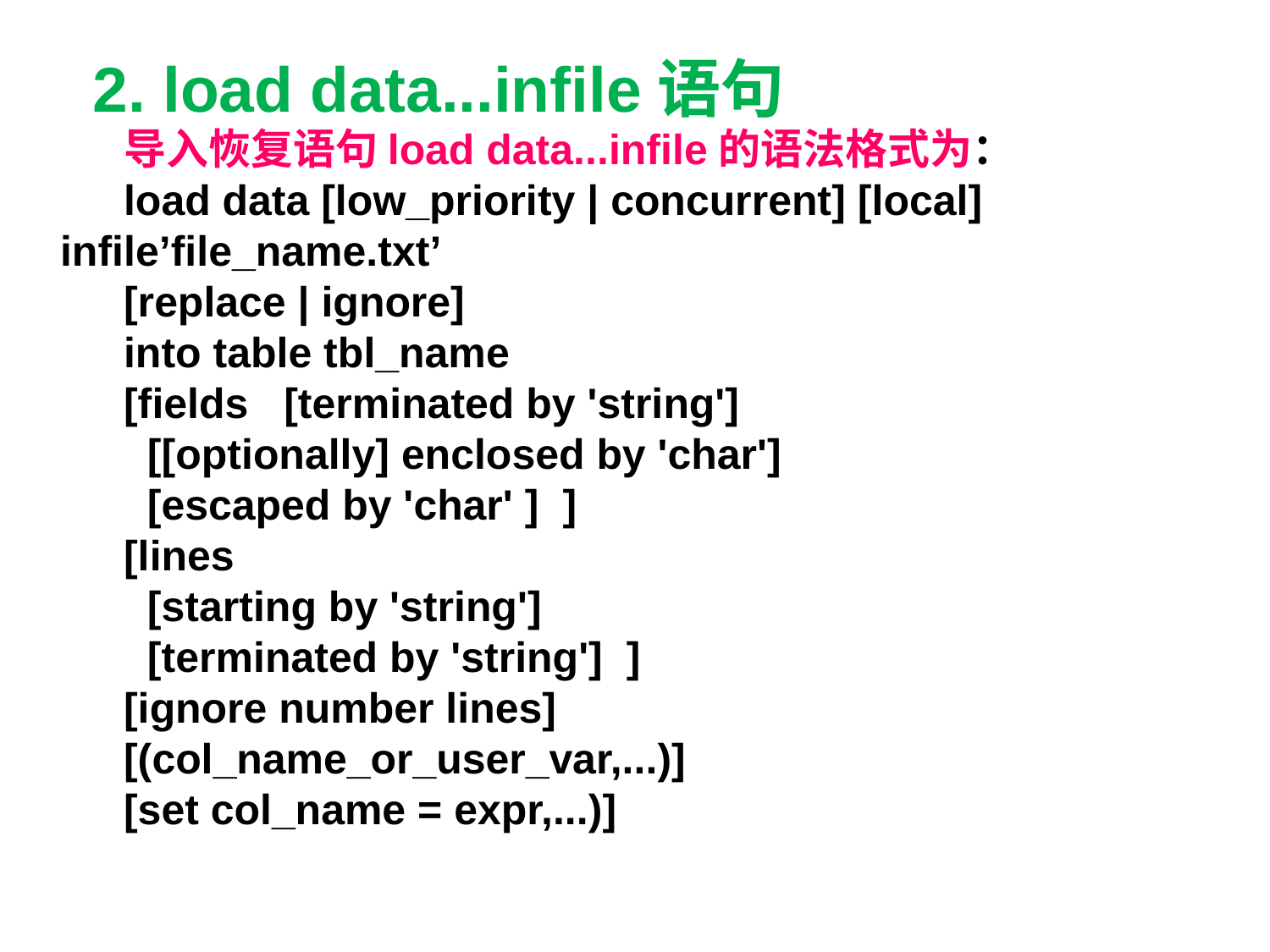

2. load data...infile语句
导入恢复语句load data...infile的语法格式为：
load data [low_priority | concurrent] [local] infile’file_name.txt’
[replace | ignore]
into table tbl_name
[fields   [terminated by 'string']
  [[optionally] enclosed by 'char']
  [escaped by 'char' ]  ]
[lines
  [starting by 'string']
  [terminated by 'string']  ]
[ignore number lines]
[(col_name_or_user_var,...)]
[set col_name = expr,...)]